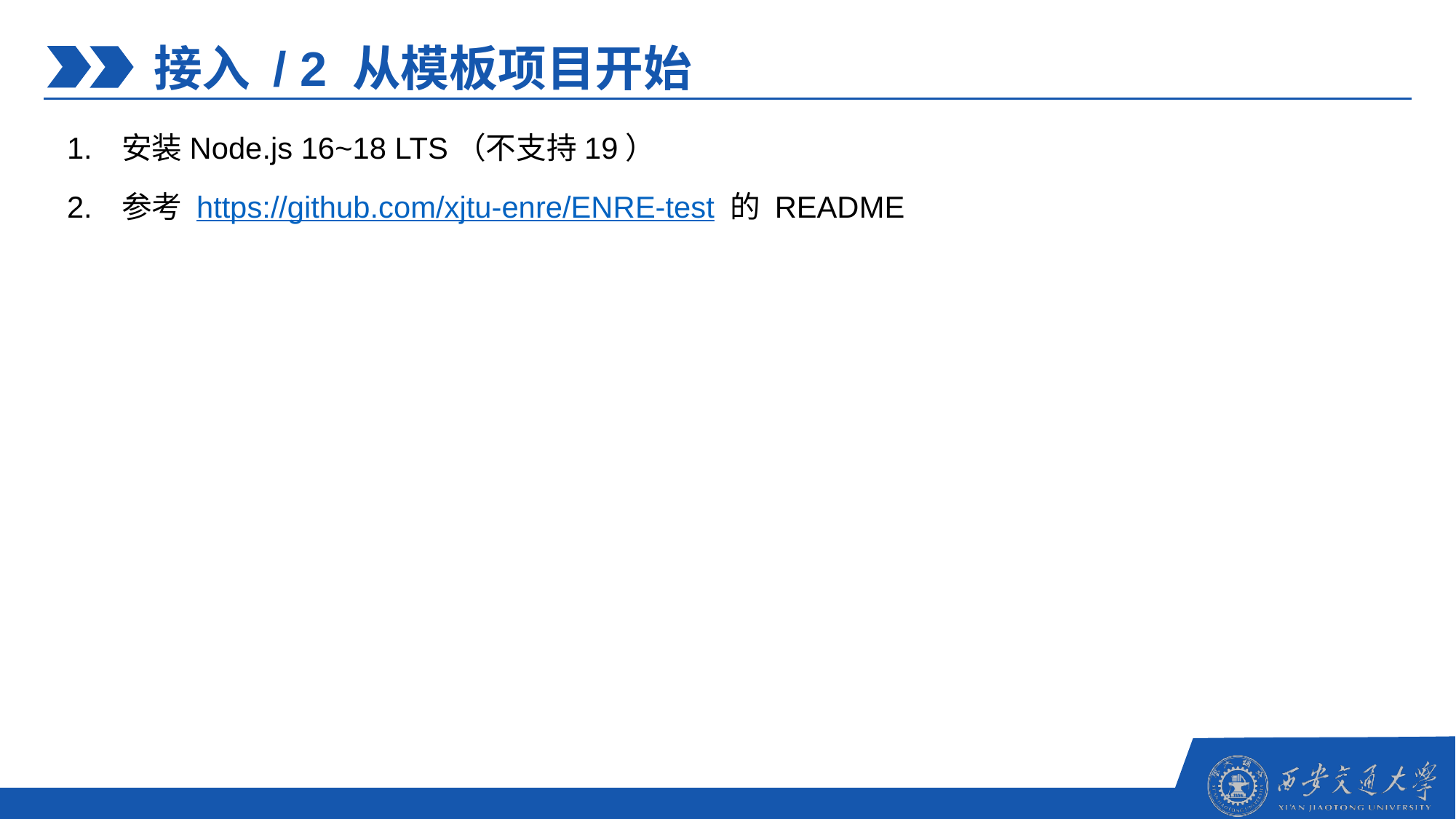

接入 / 2 从模板项目开始
安装Node.js 16~18 LTS（不支持19）
参考 https://github.com/xjtu-enre/ENRE-test 的 README